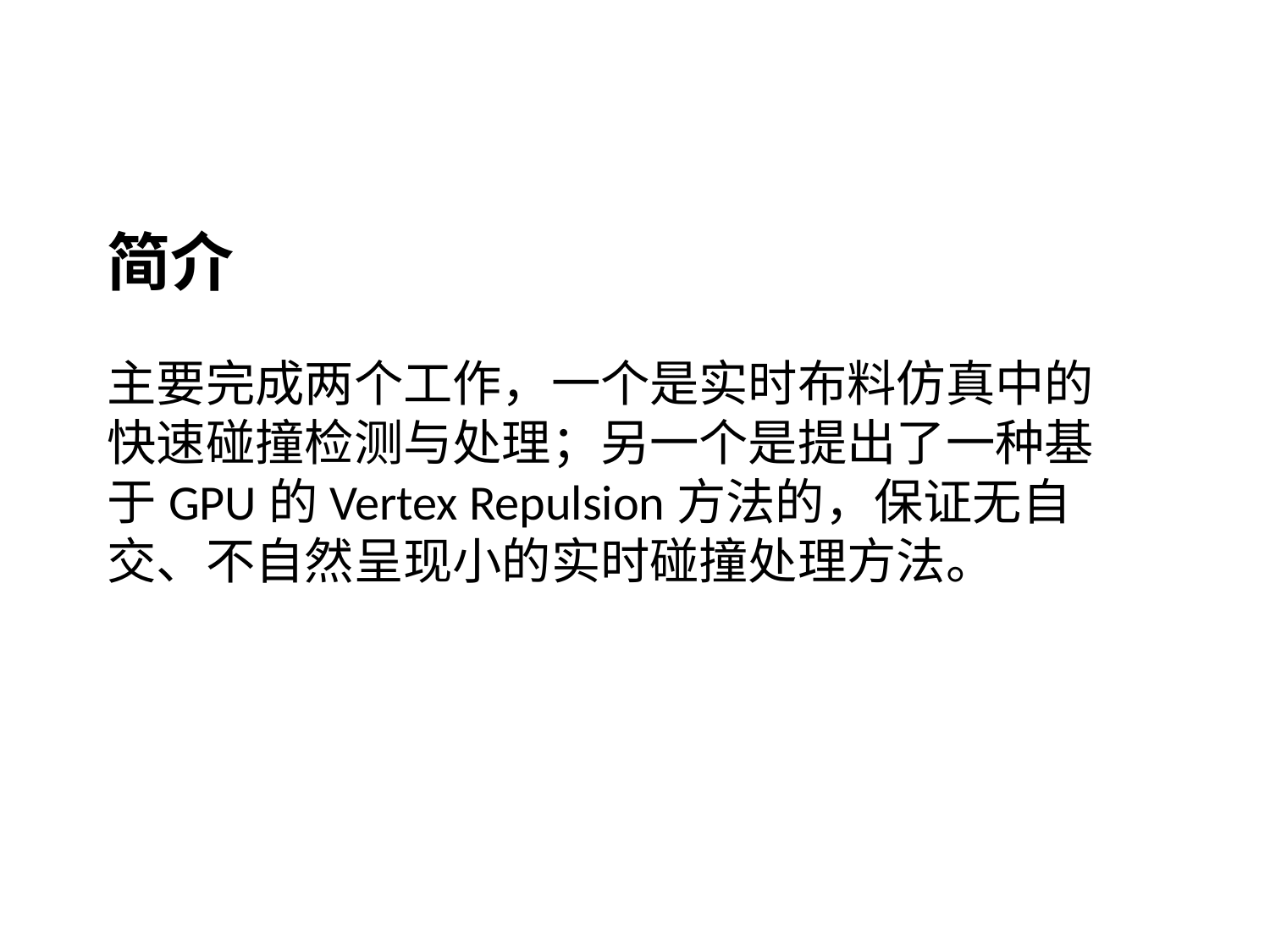

简介
主要完成两个工作，一个是实时布料仿真中的快速碰撞检测与处理；另一个是提出了一种基于GPU的Vertex Repulsion方法的，保证无自交、不自然呈现小的实时碰撞处理方法。